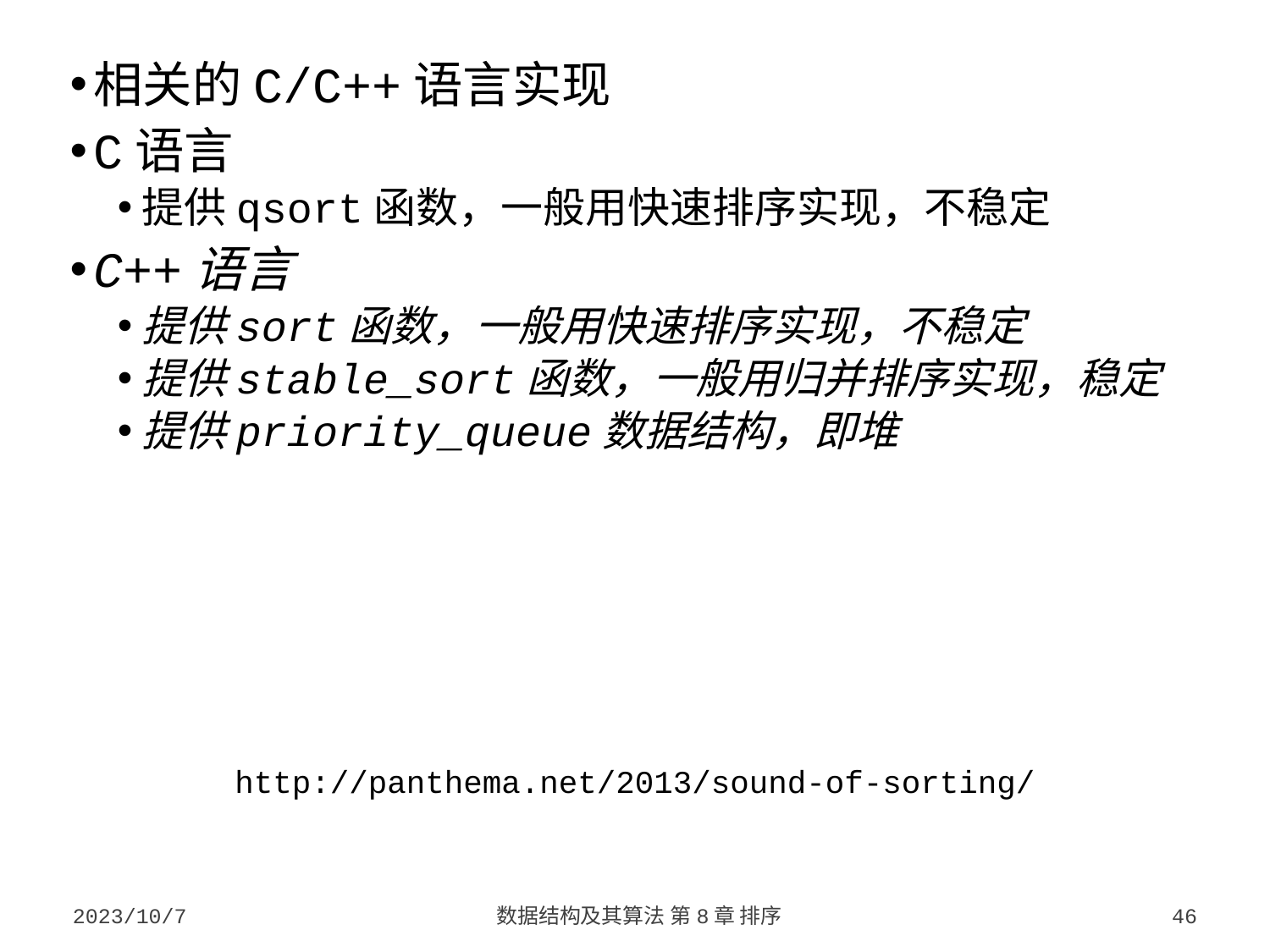

相关的C/C++语言实现
C语言
提供qsort函数，一般用快速排序实现，不稳定
C++语言
提供sort函数，一般用快速排序实现，不稳定
提供stable_sort函数，一般用归并排序实现，稳定
提供priority_queue数据结构，即堆
http://panthema.net/2013/sound-of-sorting/
2023/10/7
数据结构及其算法 第8章 排序
46